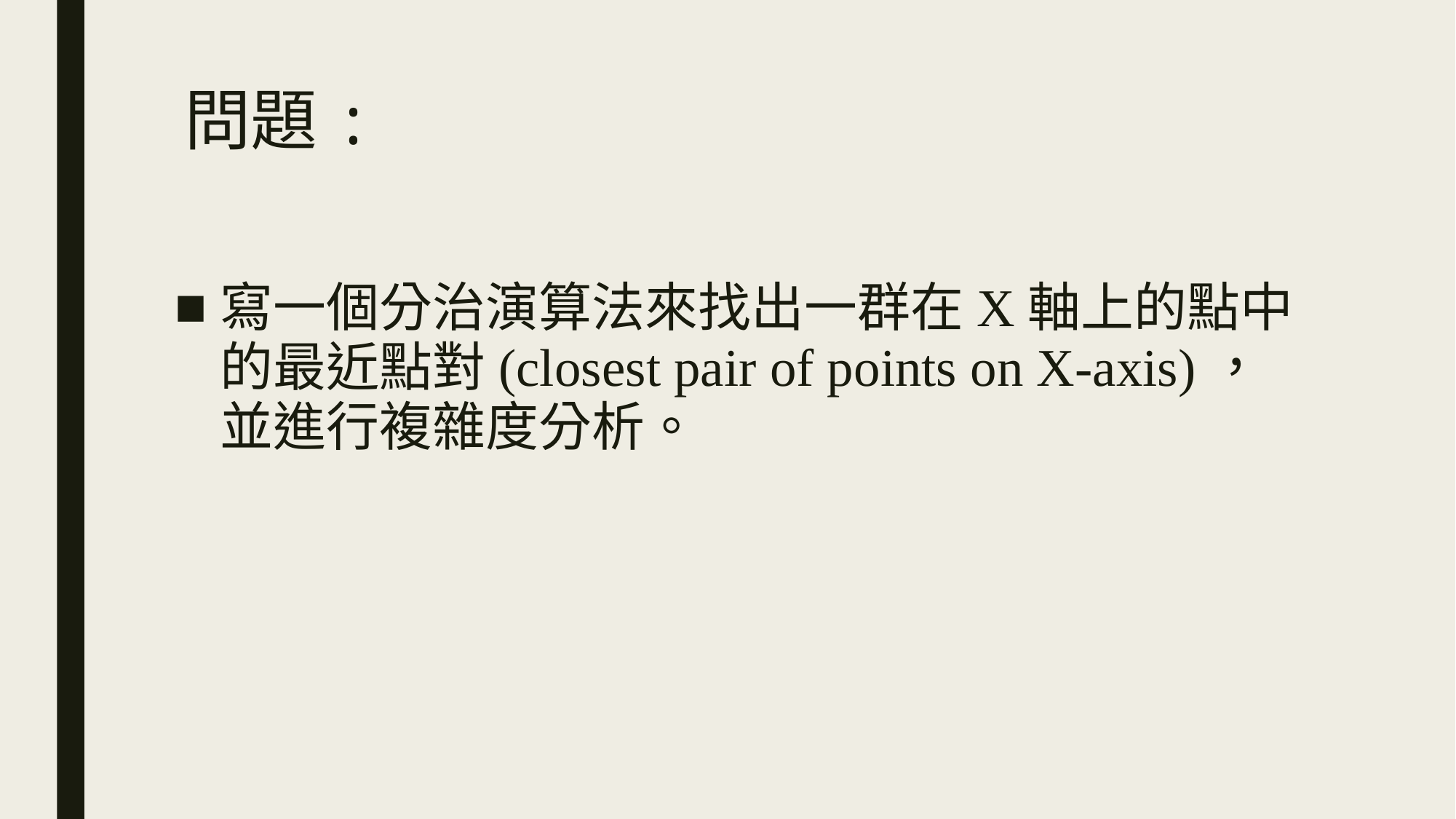

# 問題:
寫一個分治演算法來找出一群在X軸上的點中的最近點對(closest pair of points on X-axis)，並進行複雜度分析。